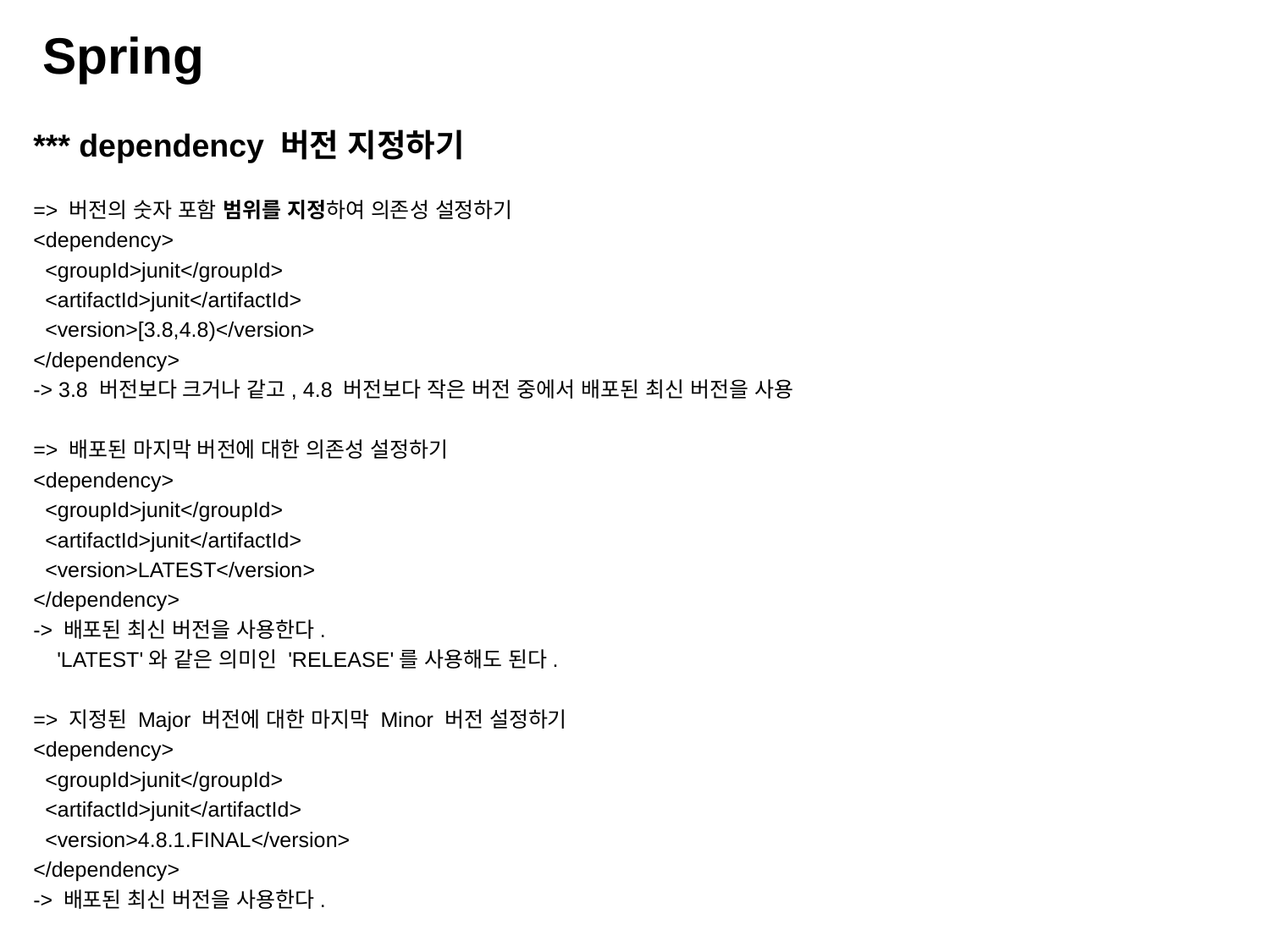

# Spring
*** dependency 버전 지정하기

=> 버전의 숫자 포함 범위를 지정하여 의존성 설정하기
<dependency>
  <groupId>junit</groupId>
  <artifactId>junit</artifactId>
  <version>[3.8,4.8)</version>
</dependency>
-> 3.8 버전보다 크거나 같고, 4.8 버전보다 작은 버전 중에서 배포된 최신 버전을 사용

=> 배포된 마지막 버전에 대한 의존성 설정하기
<dependency>
  <groupId>junit</groupId>
  <artifactId>junit</artifactId>
  <version>LATEST</version>
</dependency>
-> 배포된 최신 버전을 사용한다.
    'LATEST'와 같은 의미인 'RELEASE'를 사용해도 된다.

=> 지정된 Major 버전에 대한 마지막 Minor 버전 설정하기
<dependency>
  <groupId>junit</groupId>
  <artifactId>junit</artifactId>
  <version>4.8.1.FINAL</version>
</dependency>
-> 배포된 최신 버전을 사용한다.